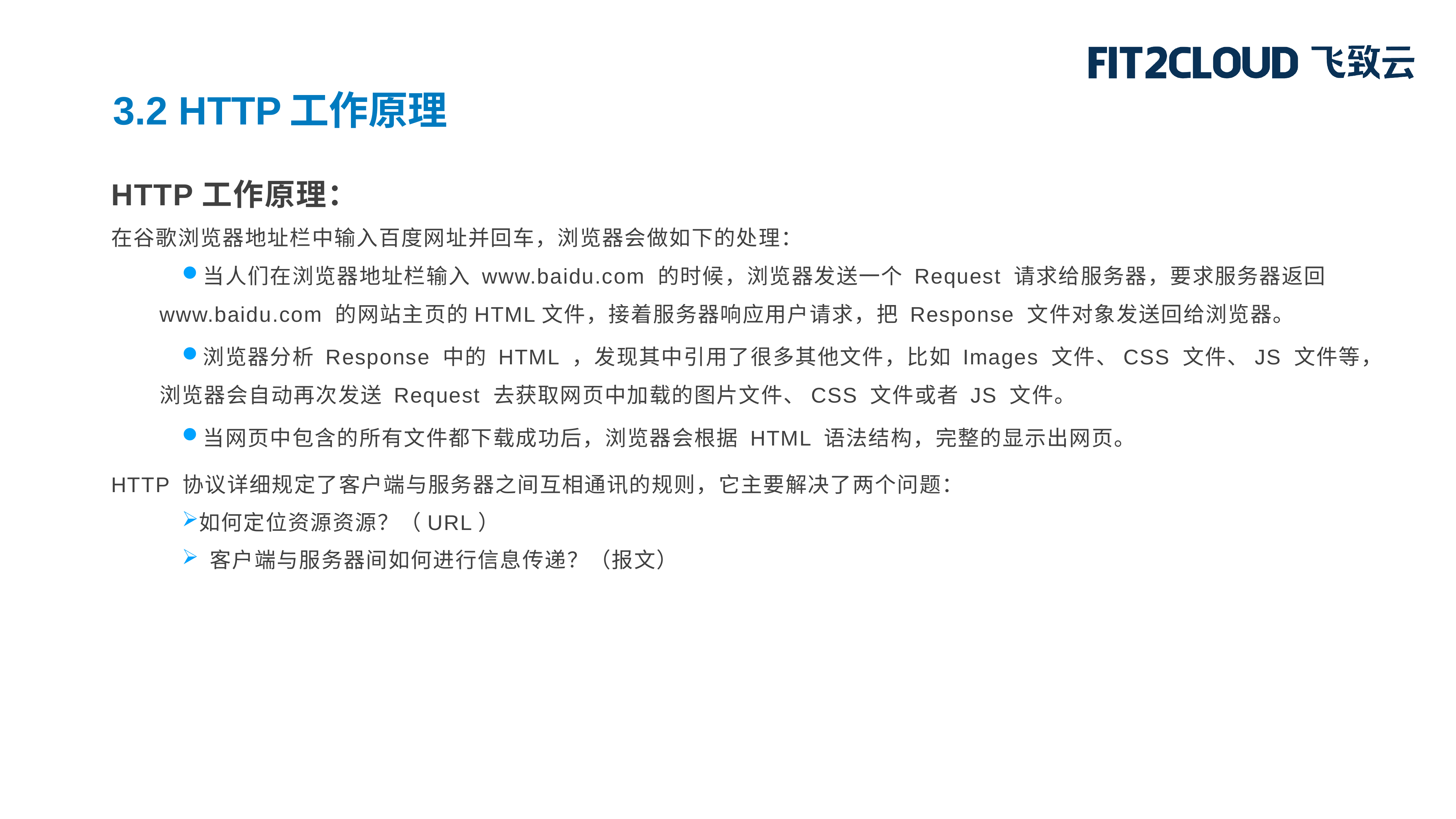

3.2 HTTP工作原理
HTTP工作原理：
在谷歌浏览器地址栏中输入百度网址并回车，浏览器会做如下的处理：
当人们在浏览器地址栏输入 www.baidu.com 的时候，浏览器发送一个 Request 请求给服务器，要求服务器返回www.baidu.com 的网站主页的HTML文件，接着服务器响应用户请求，把 Response 文件对象发送回给浏览器。
浏览器分析 Response 中的 HTML ，发现其中引用了很多其他文件，比如 Images 文件、CSS 文件、JS 文件等，浏览器会自动再次发送 Request 去获取网页中加载的图片文件、CSS 文件或者 JS 文件。
当网页中包含的所有文件都下载成功后，浏览器会根据 HTML 语法结构，完整的显示出网页。
HTTP 协议详细规定了客户端与服务器之间互相通讯的规则，它主要解决了两个问题：
如何定位资源资源？（URL）
 客户端与服务器间如何进行信息传递？（报文）